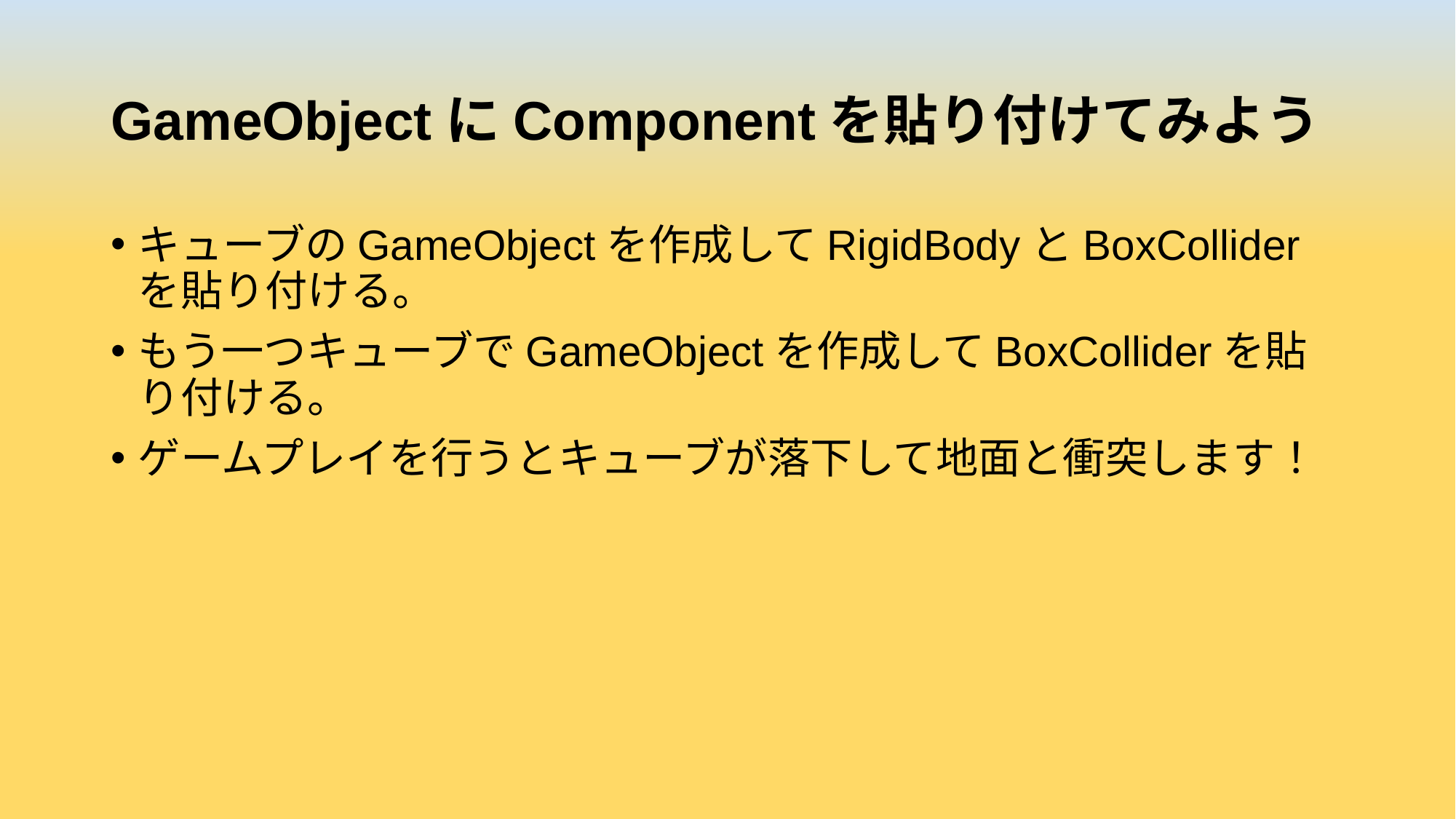

# GameObjectにComponentを貼り付けてみよう
キューブのGameObjectを作成してRigidBodyとBoxColliderを貼り付ける。
もう一つキューブでGameObjectを作成してBoxColliderを貼り付ける。
ゲームプレイを行うとキューブが落下して地面と衝突します！